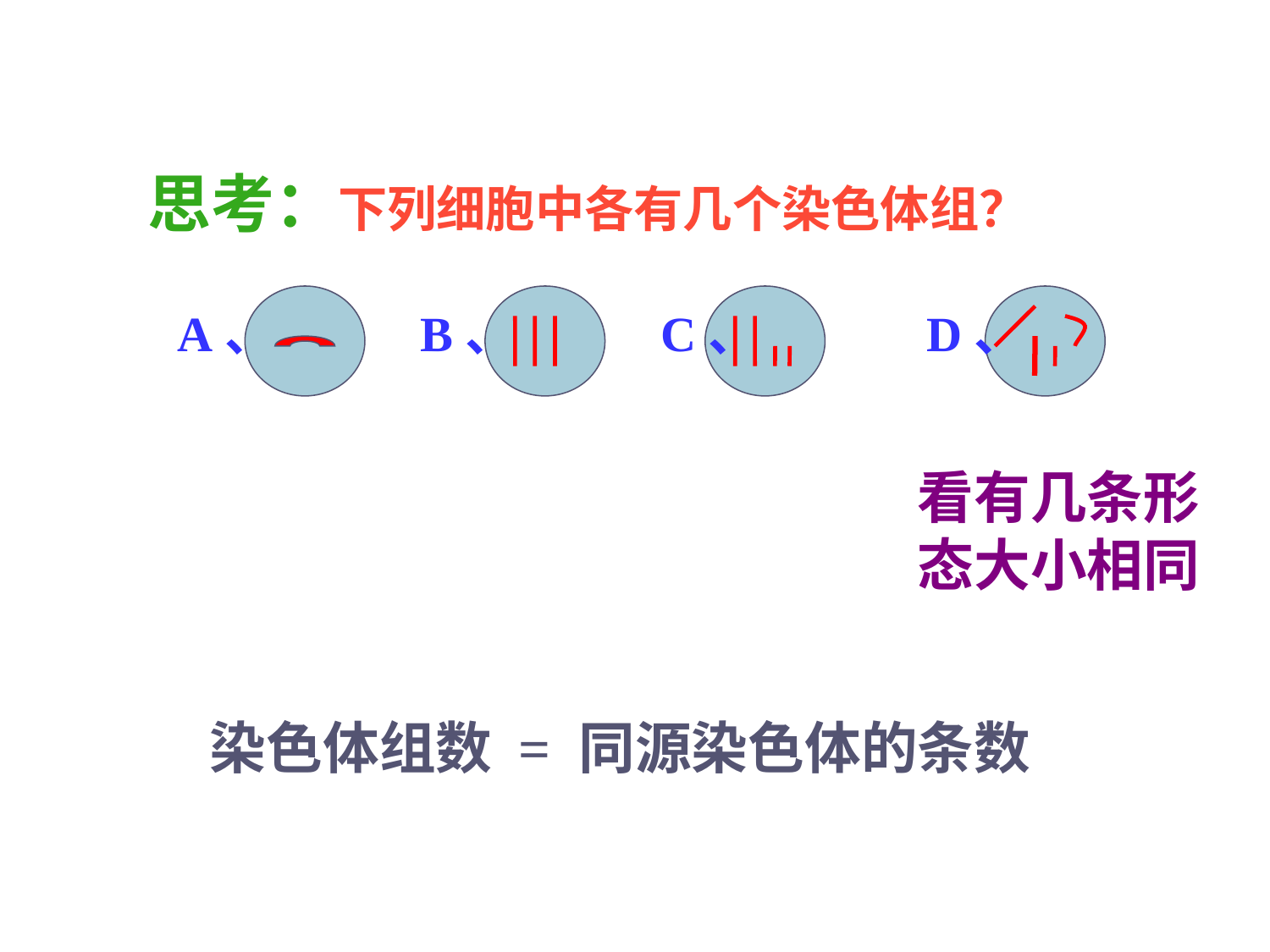

思考：下列细胞中各有几个染色体组？

A、            B、            C、              D、

看有几条形态大小相同
染色体组数 = 同源染色体的条数